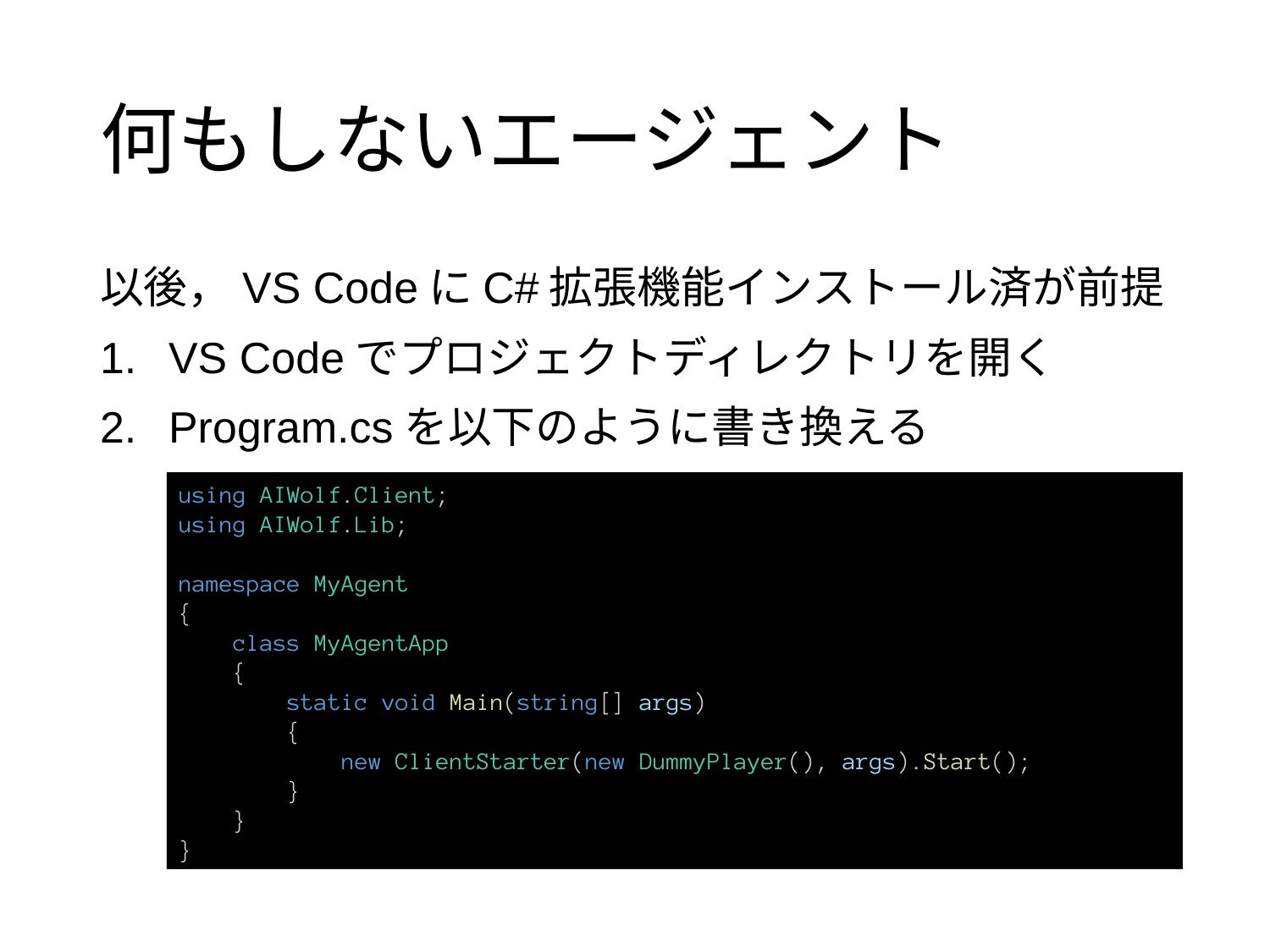

# 何もしないエージェント
以後，VS CodeにC#拡張機能インストール済が前提
VS Codeでプロジェクトディレクトリを開く
Program.csを以下のように書き換える
using AIWolf.Client;
using AIWolf.Lib;
namespace MyAgent
{
    class MyAgentApp
    {
        static void Main(string[] args)
        {
            new ClientStarter(new DummyPlayer(), args).Start();
        }
    }
}